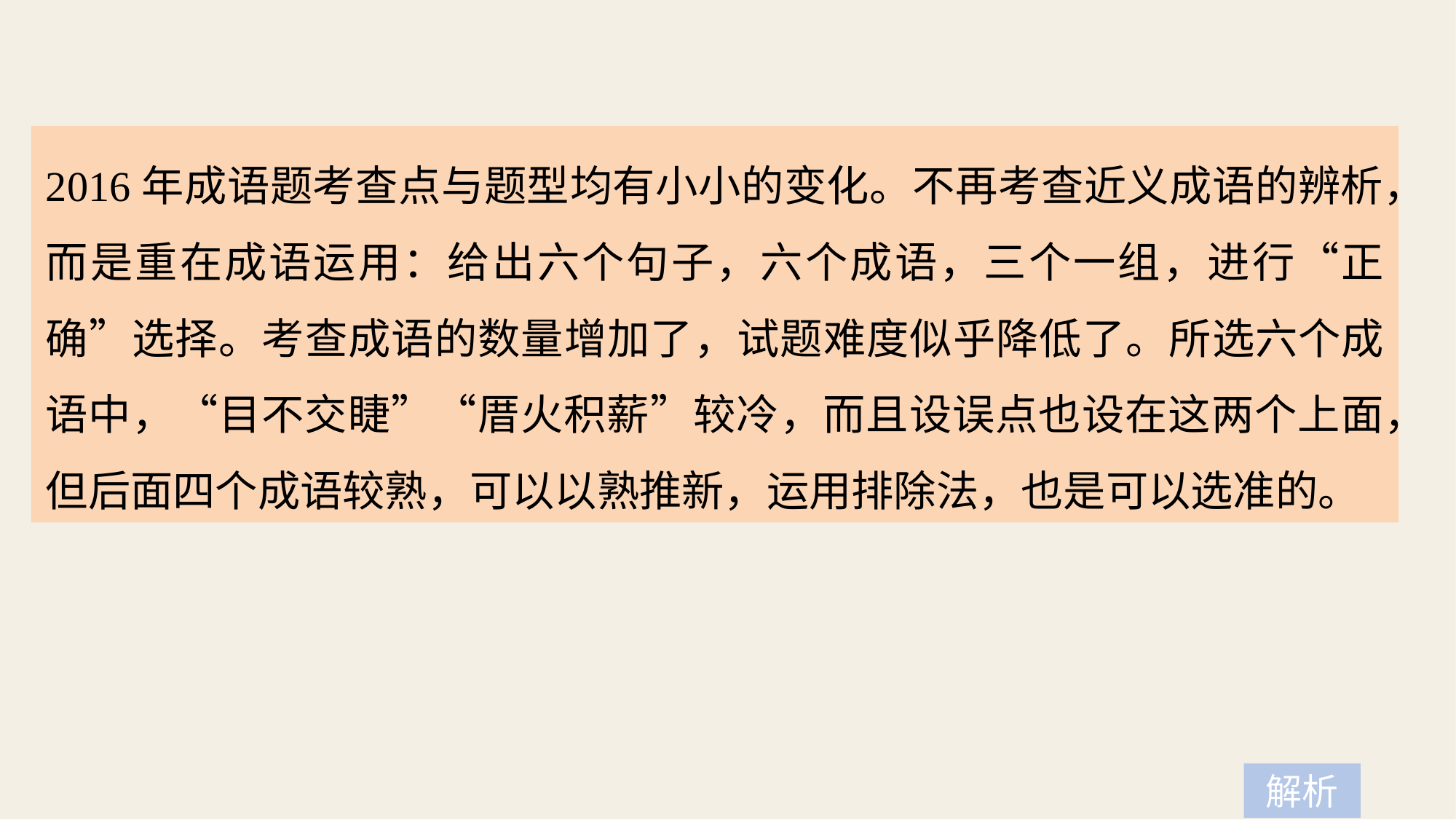

2016年成语题考查点与题型均有小小的变化。不再考查近义成语的辨析，而是重在成语运用：给出六个句子，六个成语，三个一组，进行“正确”选择。考查成语的数量增加了，试题难度似乎降低了。所选六个成语中，“目不交睫”“厝火积薪”较冷，而且设误点也设在这两个上面，但后面四个成语较熟，可以以熟推新，运用排除法，也是可以选准的。
解析